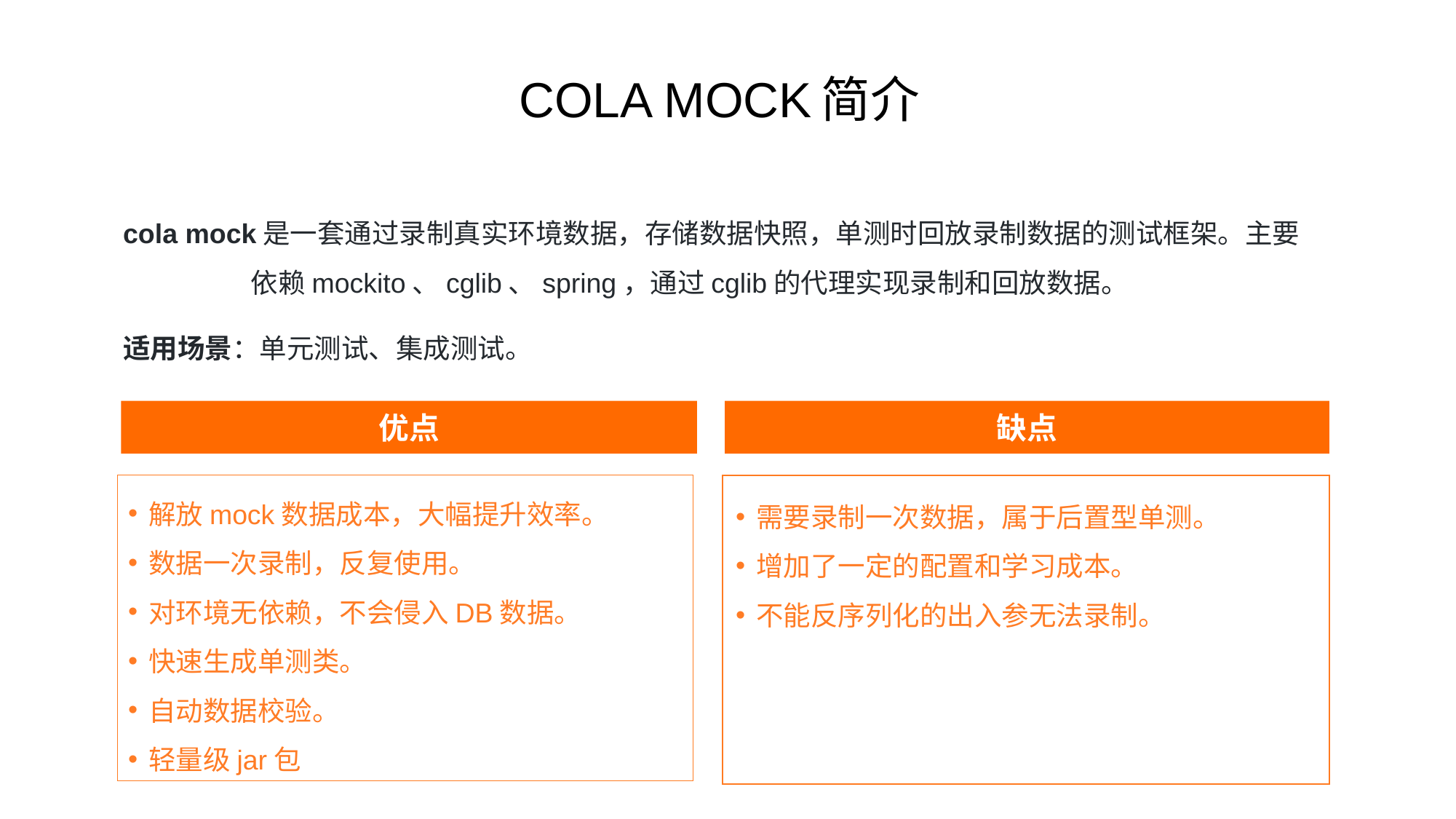

# COLA MOCK简介
cola mock是一套通过录制真实环境数据，存储数据快照，单测时回放录制数据的测试框架。主要         	   依赖mockito、cglib、spring，通过cglib的代理实现录制和回放数据。

适用场景：单元测试、集成测试。
优点
缺点

解放mock数据成本，大幅提升效率。
数据一次录制，反复使用。
对环境无依赖，不会侵入DB数据。
快速生成单测类。
自动数据校验。
轻量级jar包
需要录制一次数据，属于后置型单测。
增加了一定的配置和学习成本。
不能反序列化的出入参无法录制。